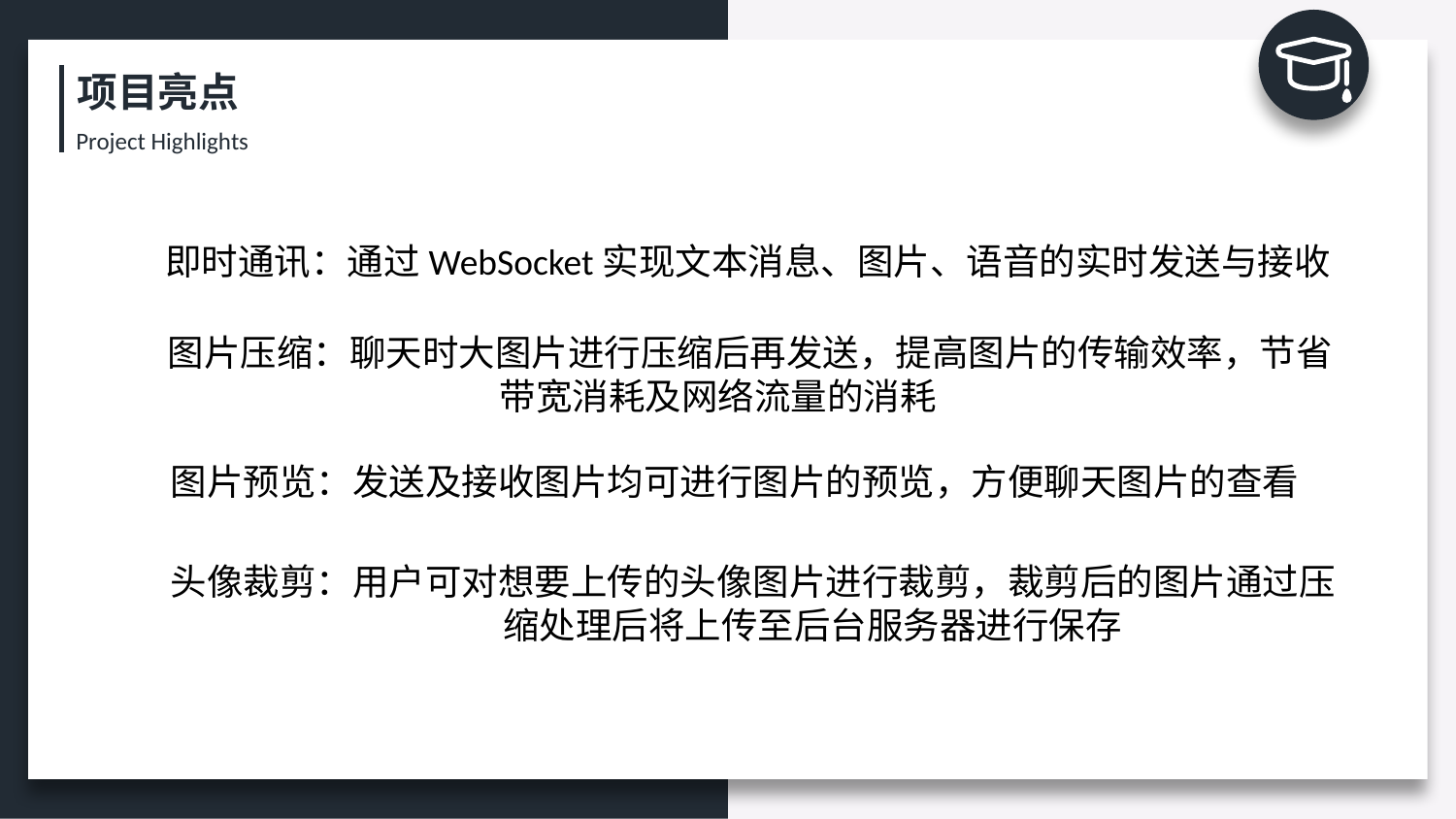

项目亮点
Project Highlights
即时通讯：通过WebSocket实现文本消息、图片、语音的实时发送与接收
图片压缩：聊天时大图片进行压缩后再发送，提高图片的传输效率，节省		     带宽消耗及网络流量的消耗
图片预览：发送及接收图片均可进行图片的预览，方便聊天图片的查看
头像裁剪：用户可对想要上传的头像图片进行裁剪，裁剪后的图片通过压		     缩处理后将上传至后台服务器进行保存